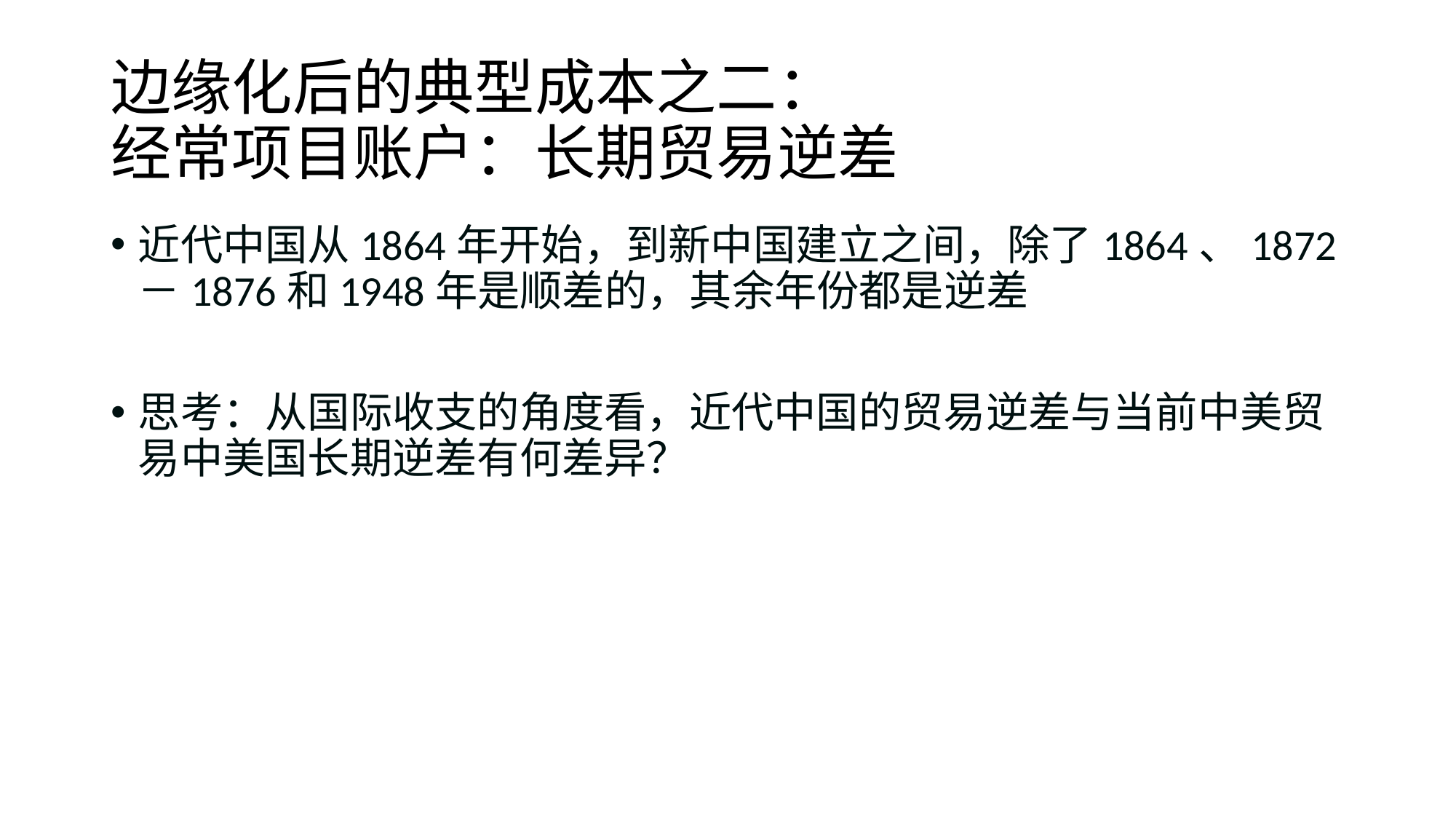

# 边缘化后的典型成本之二： 经常项目账户：长期贸易逆差
近代中国从1864年开始，到新中国建立之间，除了1864、1872－1876和1948年是顺差的，其余年份都是逆差

思考：从国际收支的角度看，近代中国的贸易逆差与当前中美贸易中美国长期逆差有何差异？